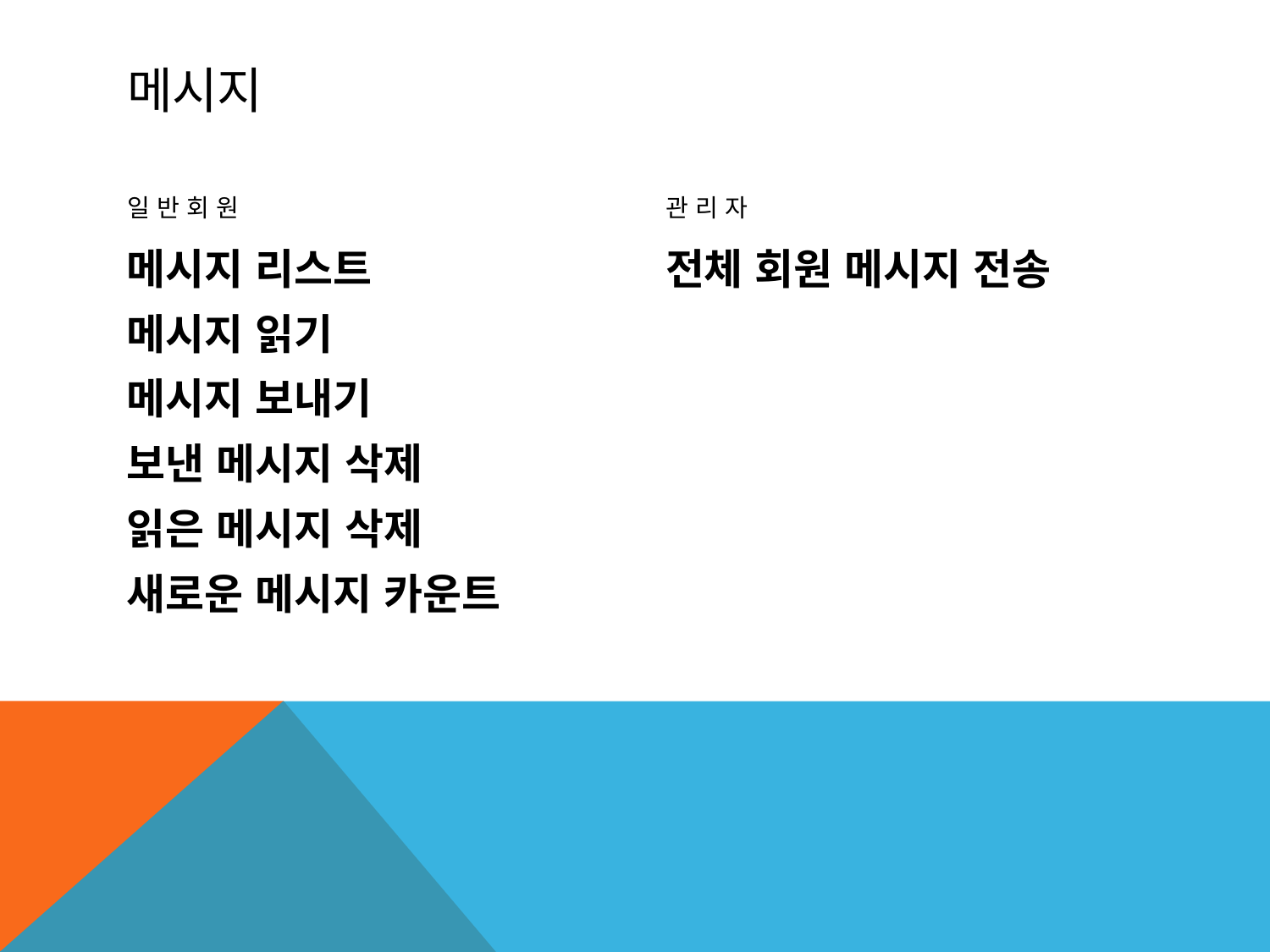

# 메시지
일반회원
관리자
메시지 리스트
메시지 읽기
메시지 보내기
보낸 메시지 삭제
읽은 메시지 삭제
새로운 메시지 카운트
전체 회원 메시지 전송